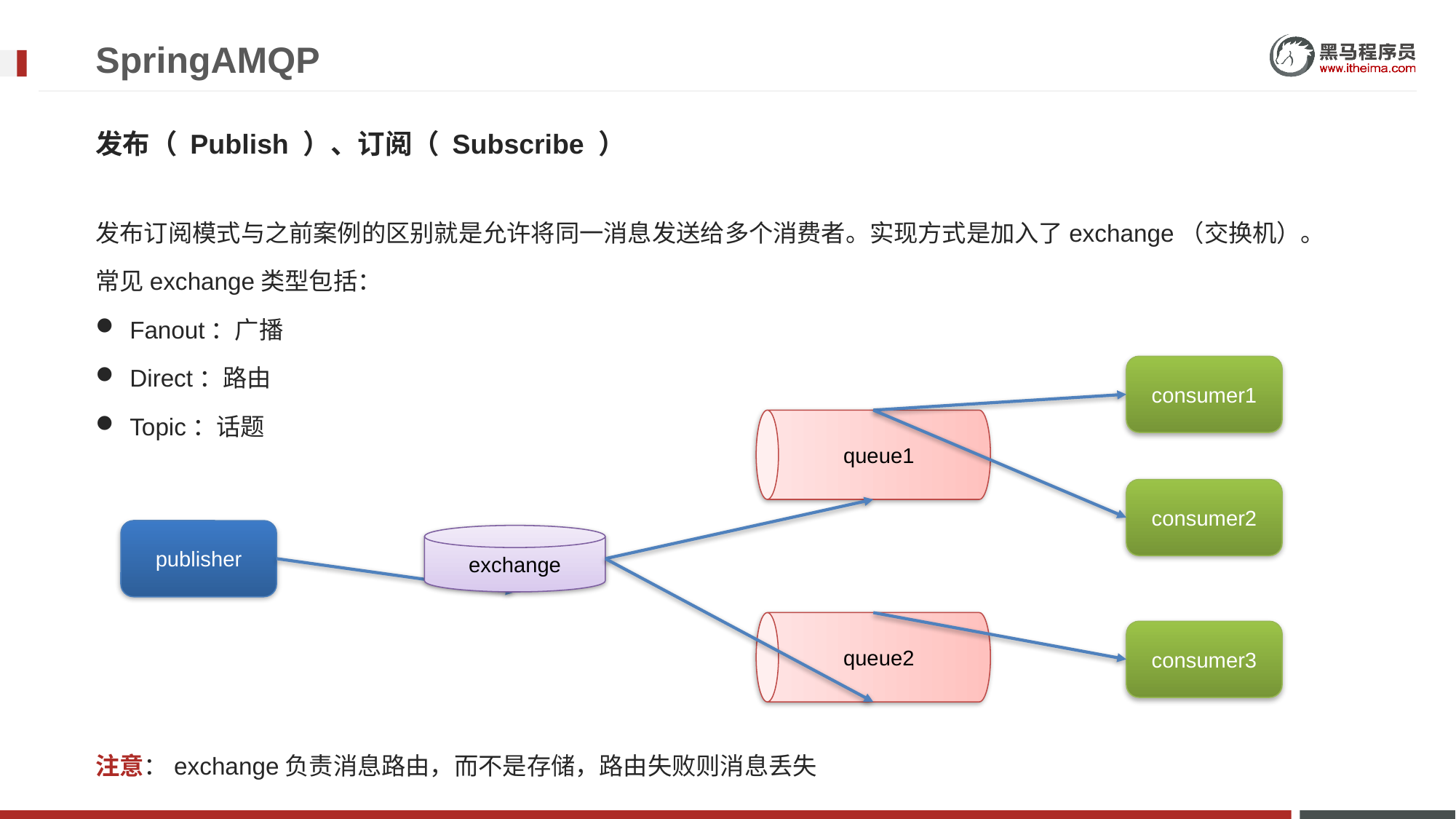

# SpringAMQP
发布（ Publish ）、订阅（ Subscribe ）
发布订阅模式与之前案例的区别就是允许将同一消息发送给多个消费者。实现方式是加入了exchange（交换机）。
常见exchange类型包括：
Fanout：广播
Direct：路由
Topic：话题

注意：exchange负责消息路由，而不是存储，路由失败则消息丢失
queue1
consumer1
consumer2
publisher
exchange
queue2
consumer3